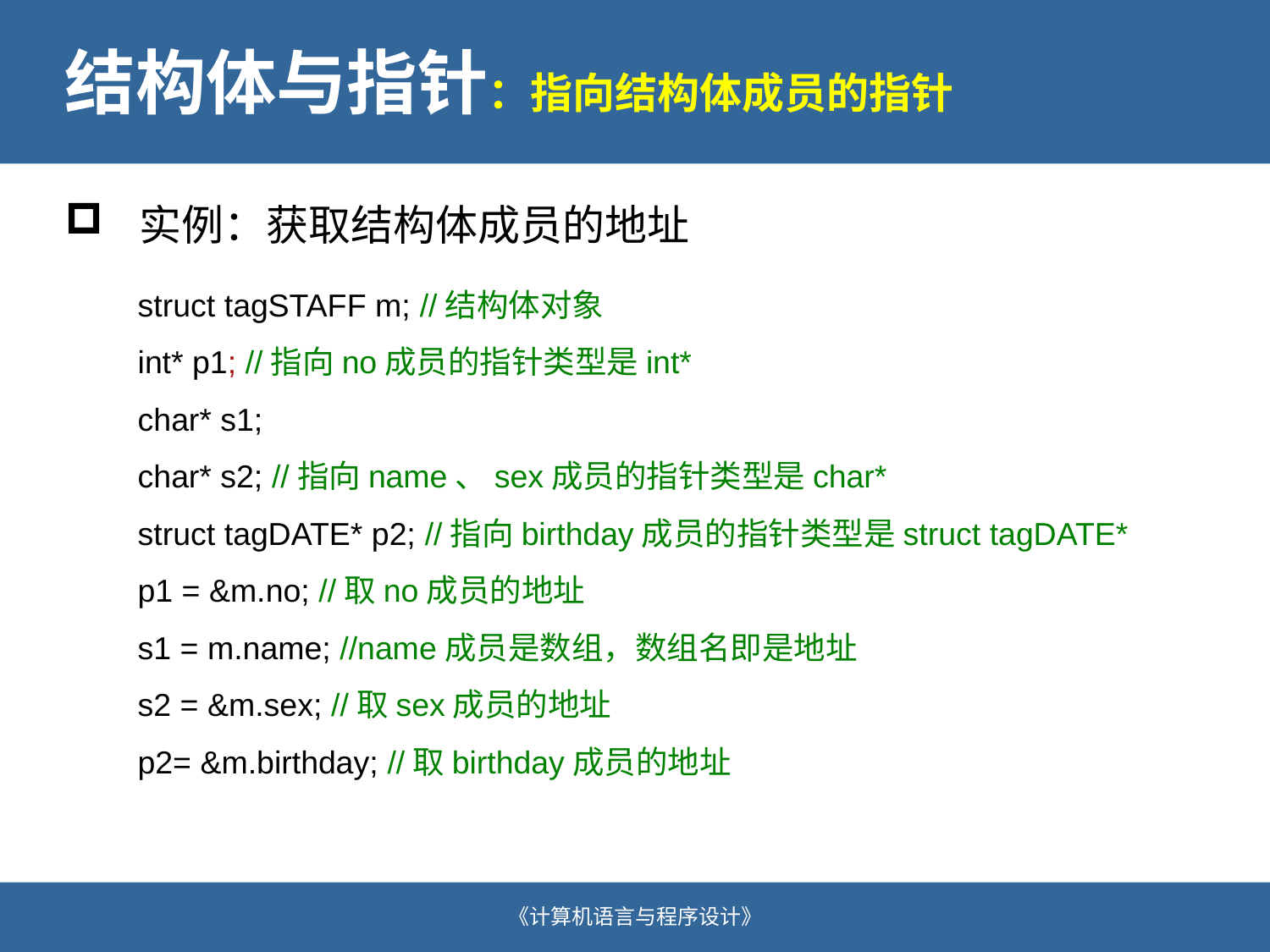

# 结构体与指针：指向结构体成员的指针
实例：获取结构体成员的地址
struct tagSTAFF m; //结构体对象
int* p1; //指向no成员的指针类型是int*
char* s1;
char* s2; //指向name、sex成员的指针类型是char*
struct tagDATE* p2; //指向birthday成员的指针类型是struct tagDATE*
p1 = &m.no; //取no成员的地址
s1 = m.name; //name成员是数组，数组名即是地址
s2 = &m.sex; //取sex成员的地址
p2= &m.birthday; //取birthday成员的地址

《计算机语言与程序设计》
22